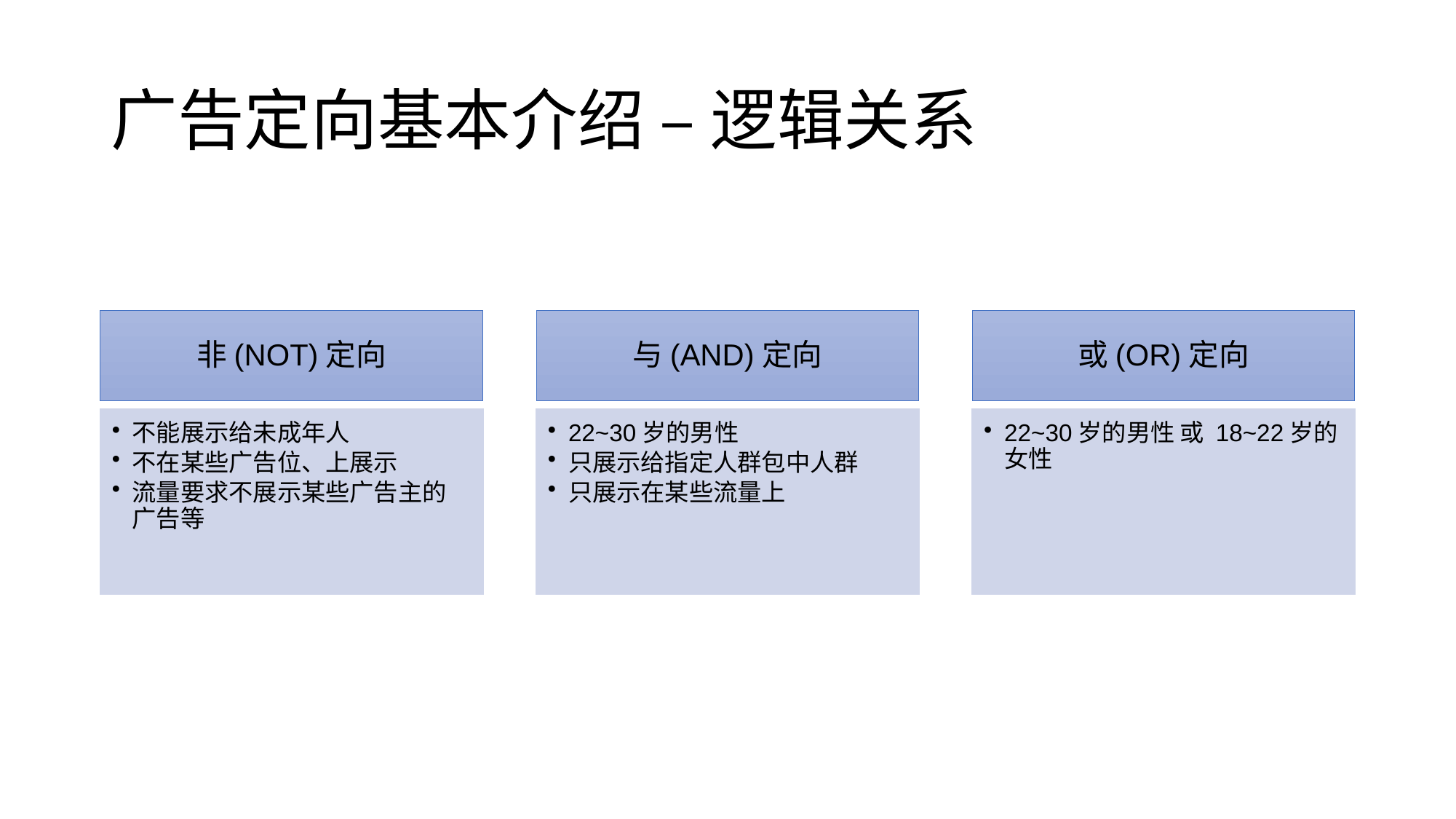

# 广告定向基本介绍 – 逻辑关系
非(NOT)定向
与(AND)定向
或(OR)定向
不能展示给未成年人
不在某些广告位、上展示
流量要求不展示某些广告主的广告等
22~30岁的男性
只展示给指定人群包中人群
只展示在某些流量上
22~30岁的男性 或 18~22岁的女性